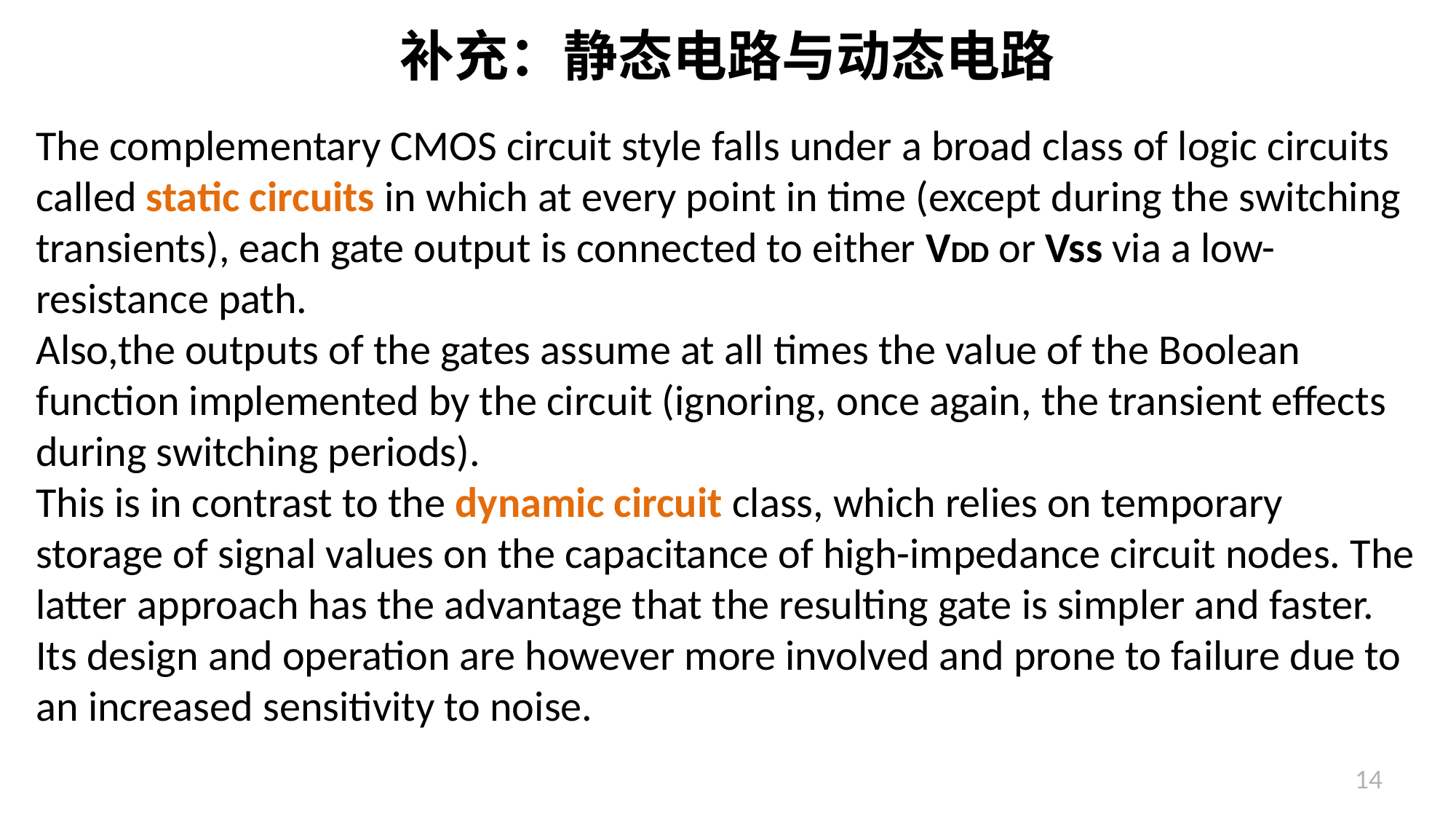

# 补充：静态电路与动态电路
The complementary CMOS circuit style falls under a broad class of logic circuits called static circuits in which at every point in time (except during the switching transients), each gate output is connected to either VDD or Vss via a low-resistance path.
Also,the outputs of the gates assume at all times the value of the Boolean function implemented by the circuit (ignoring, once again, the transient effects during switching periods).
This is in contrast to the dynamic circuit class, which relies on temporary storage of signal values on the capacitance of high-impedance circuit nodes. The latter approach has the advantage that the resulting gate is simpler and faster. Its design and operation are however more involved and prone to failure due to an increased sensitivity to noise.
14